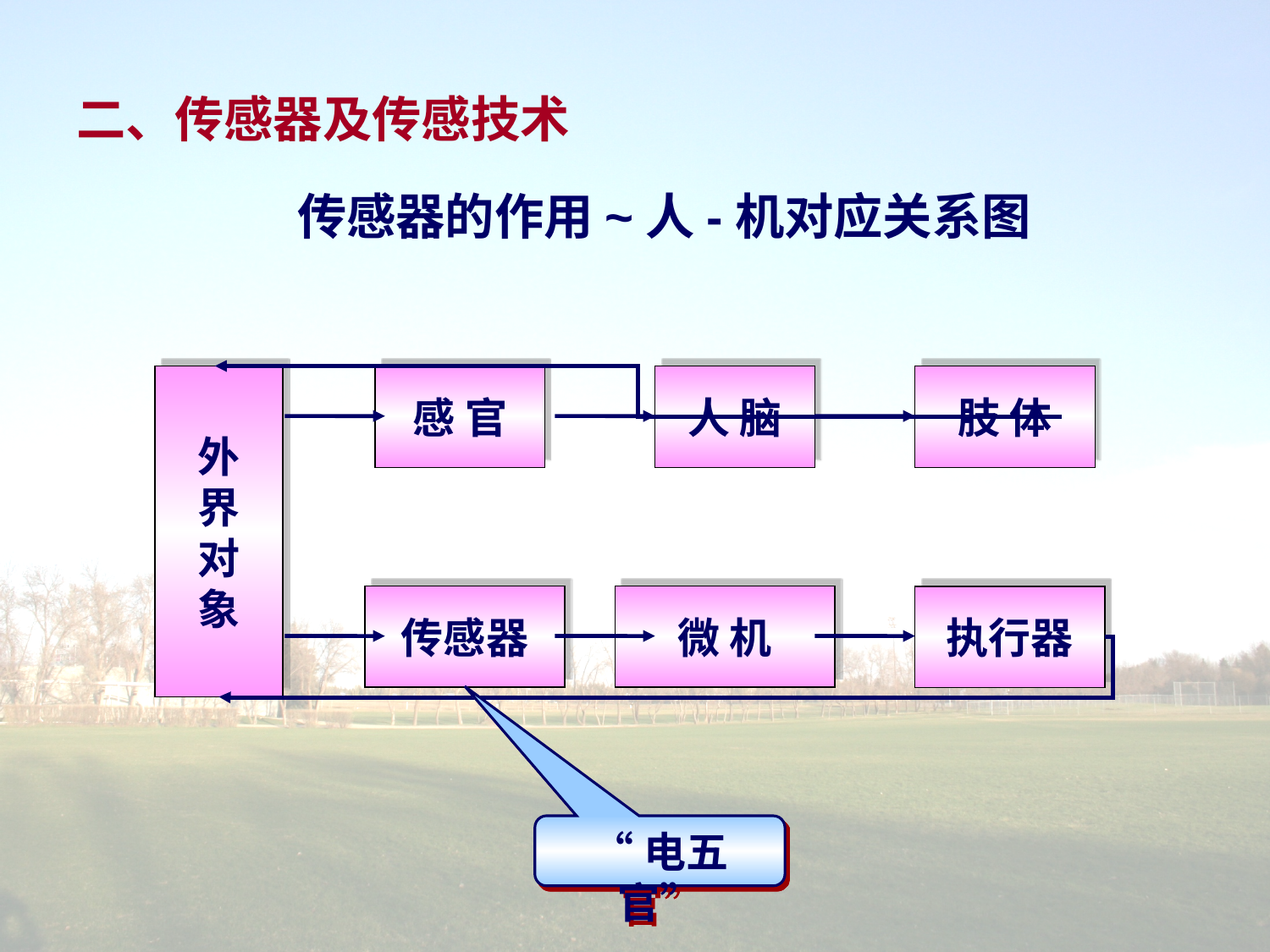

# 二、传感器及传感技术
传感器的作用~人-机对应关系图
外
界
对
象
感 官
人 脑
肢 体

传感器
微 机
执行器

“电五官”